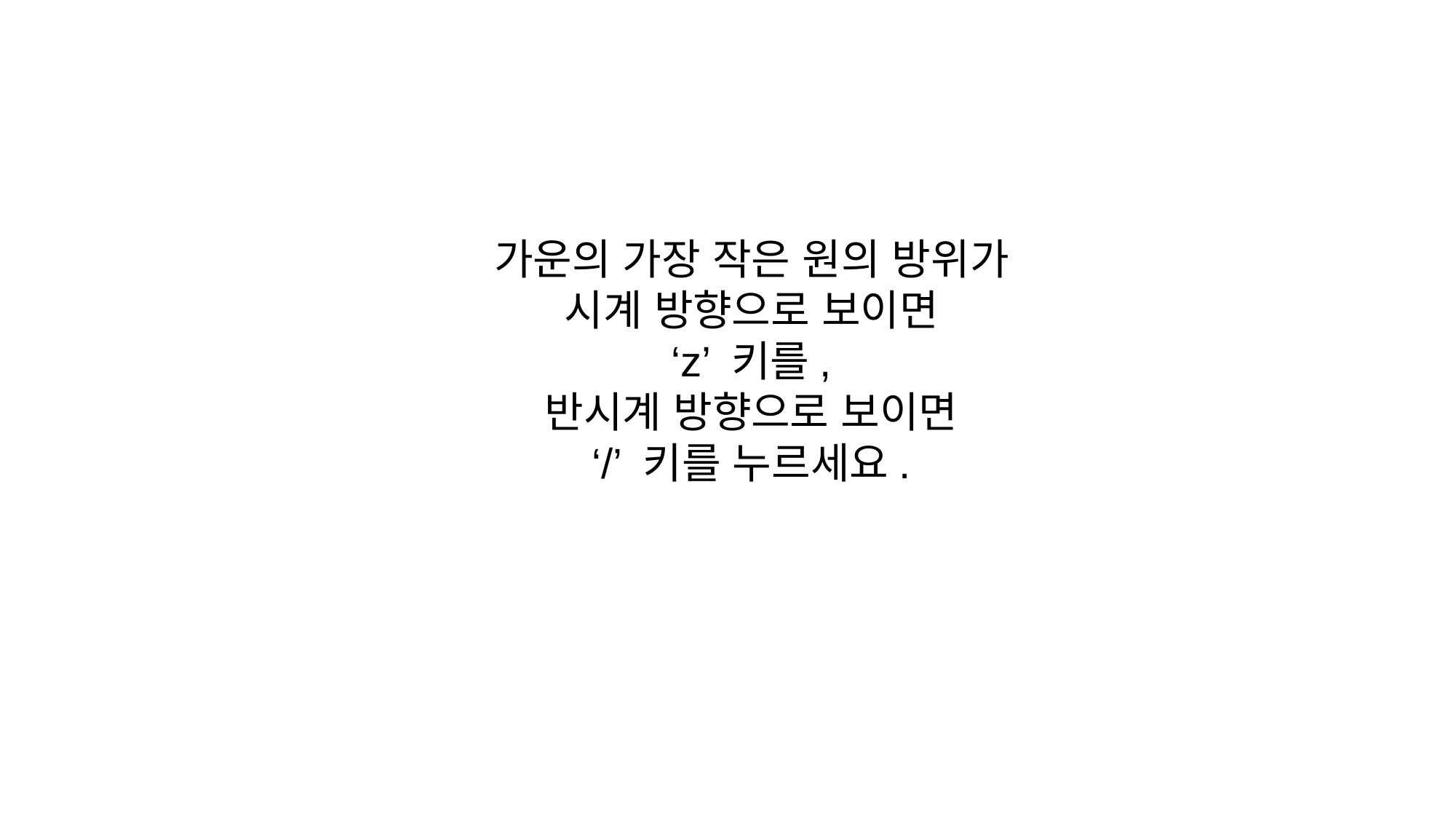

가운의 가장 작은 원의 방위가
시계 방향으로 보이면
‘z’ 키를,
반시계 방향으로 보이면
‘/’ 키를 누르세요.